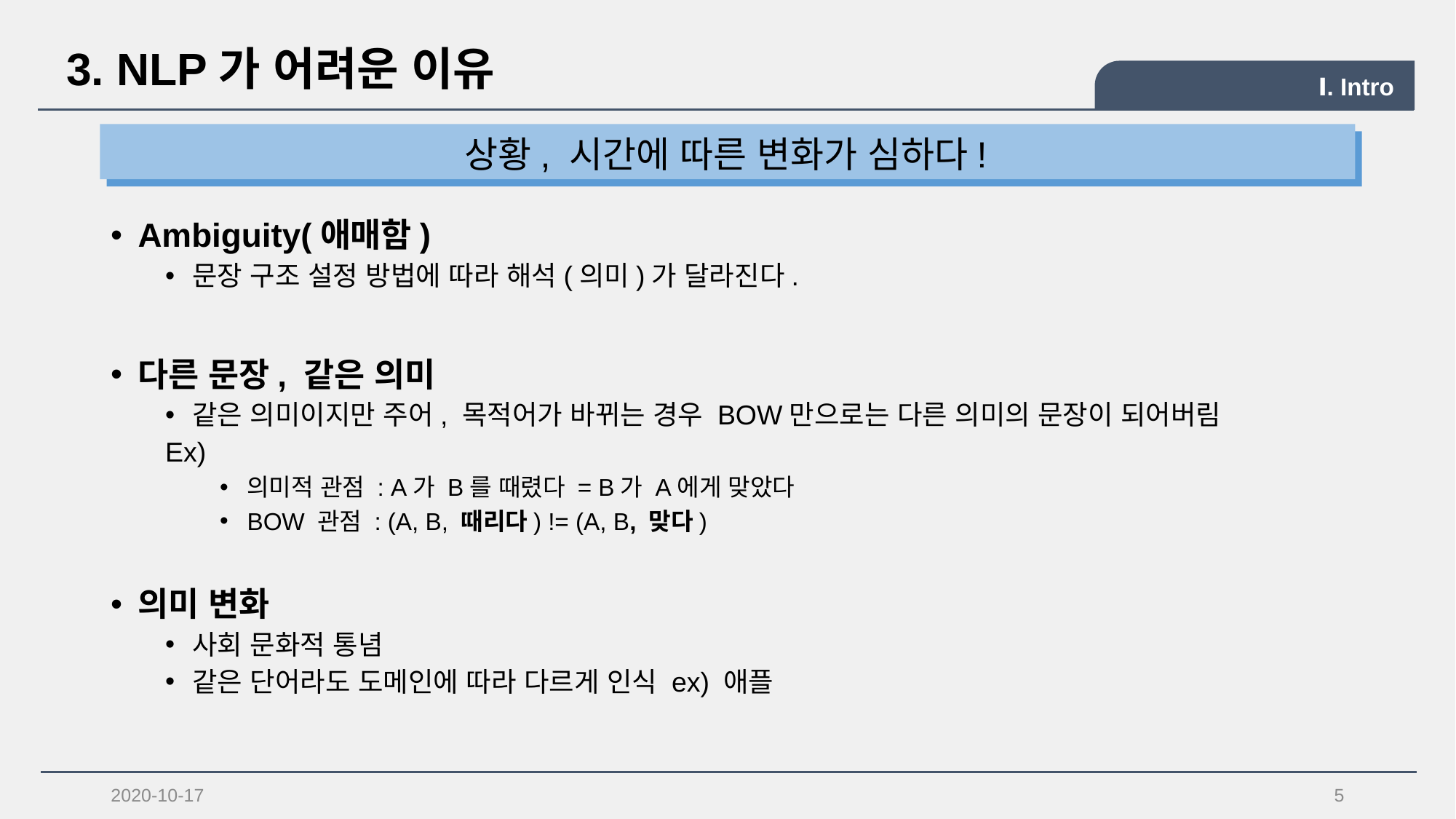

3. NLP가 어려운 이유

Ⅰ. Intro
상황, 시간에 따른 변화가 심하다!

Ambiguity(애매함)
문장 구조 설정 방법에 따라 해석(의미)가 달라진다.

다른 문장, 같은 의미
같은 의미이지만 주어, 목적어가 바뀌는 경우 BOW만으로는 다른 의미의 문장이 되어버림
Ex)
의미적 관점 : A가 B를 때렸다 = B가 A에게 맞았다
BOW 관점 : (A, B, 때리다) != (A, B, 맞다)

의미 변화
사회 문화적 통념
같은 단어라도 도메인에 따라 다르게 인식 ex) 애플
2020-10-17
5